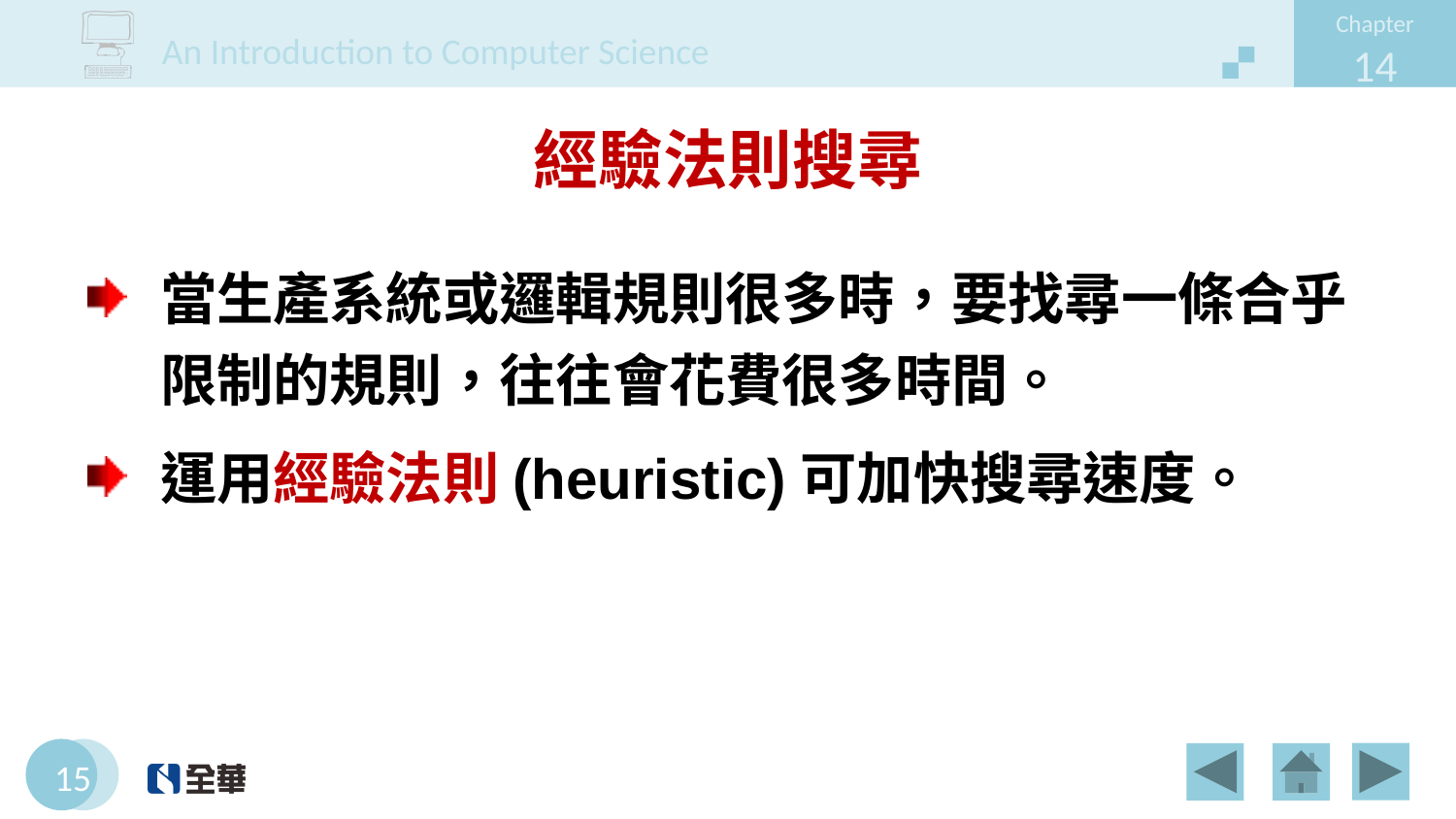

# 經驗法則搜尋
當生產系統或邏輯規則很多時，要找尋一條合乎限制的規則，往往會花費很多時間。
運用經驗法則(heuristic)可加快搜尋速度。